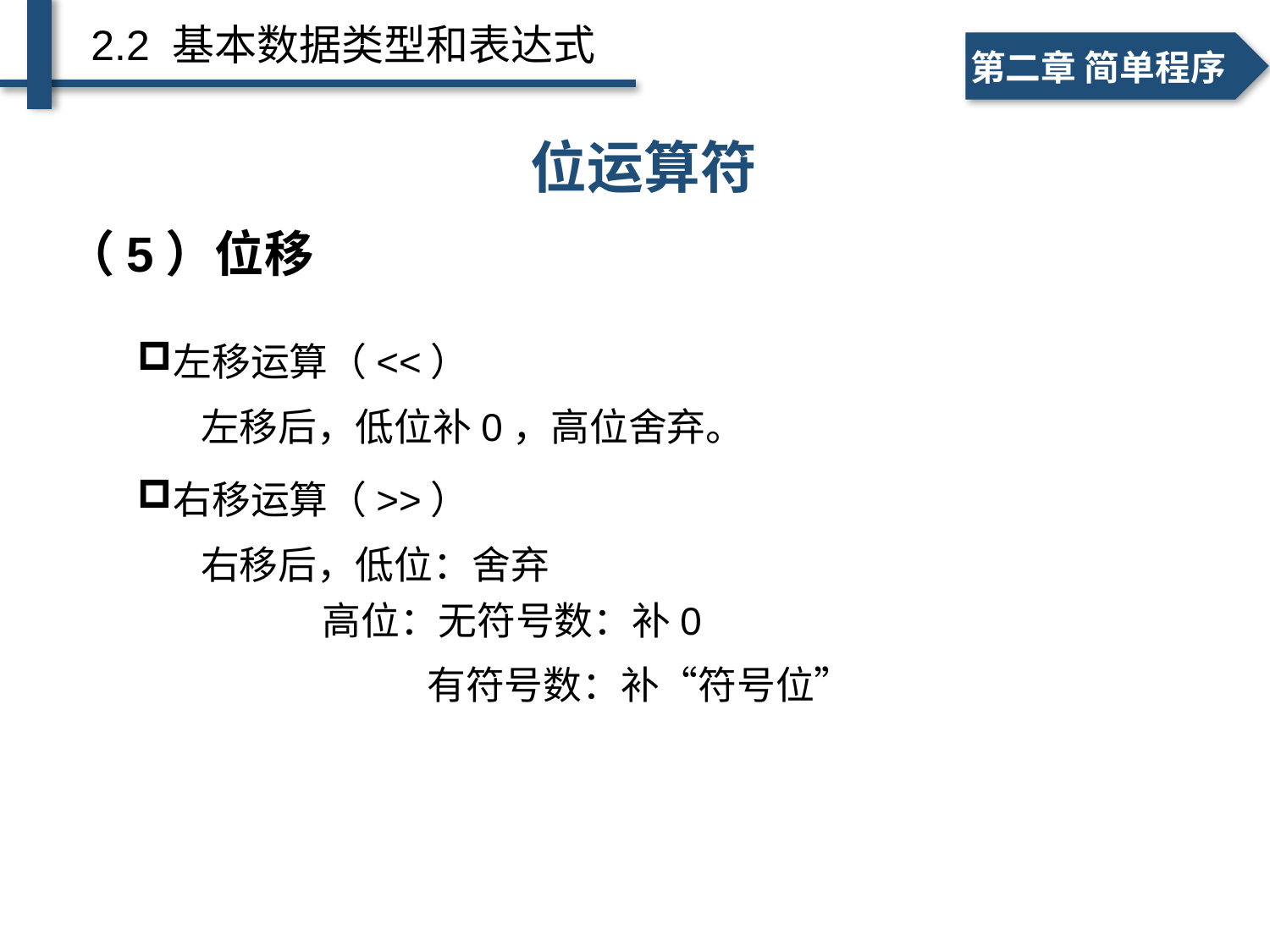

2.2 基本数据类型和表达式
一、个人简介
二、学术成绩

第二章 简单程序

# 位运算符
（5）位移
左移运算（<<）
左移后，低位补0，高位舍弃。
右移运算（>>）
右移后，低位：舍弃
              高位：无符号数：补0
                         有符号数：补“符号位”
34